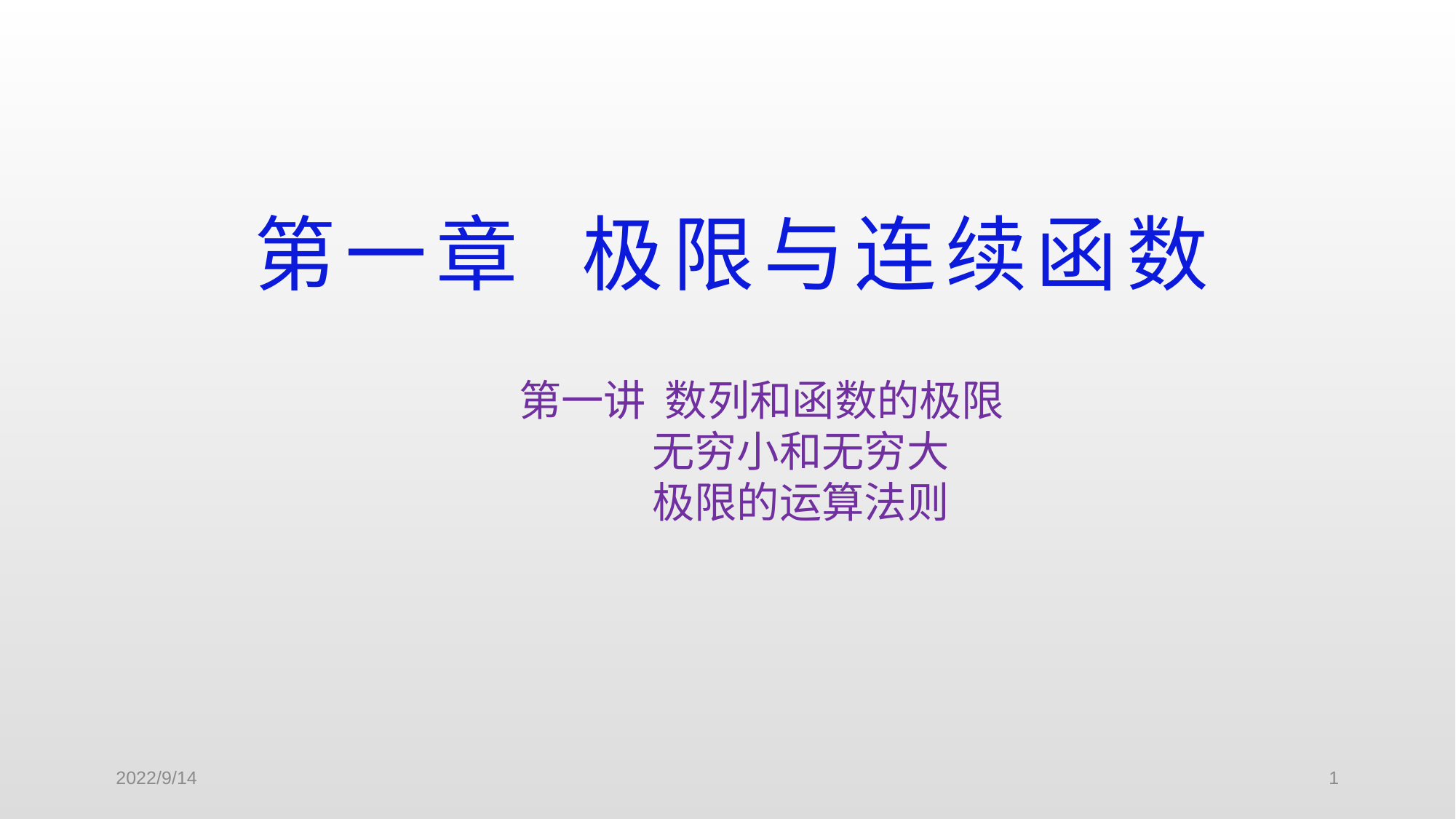

# 第一章  极限与连续函数
第一讲  数列和函数的极限
             无穷小和无穷大
             极限的运算法则
2022/9/14
1